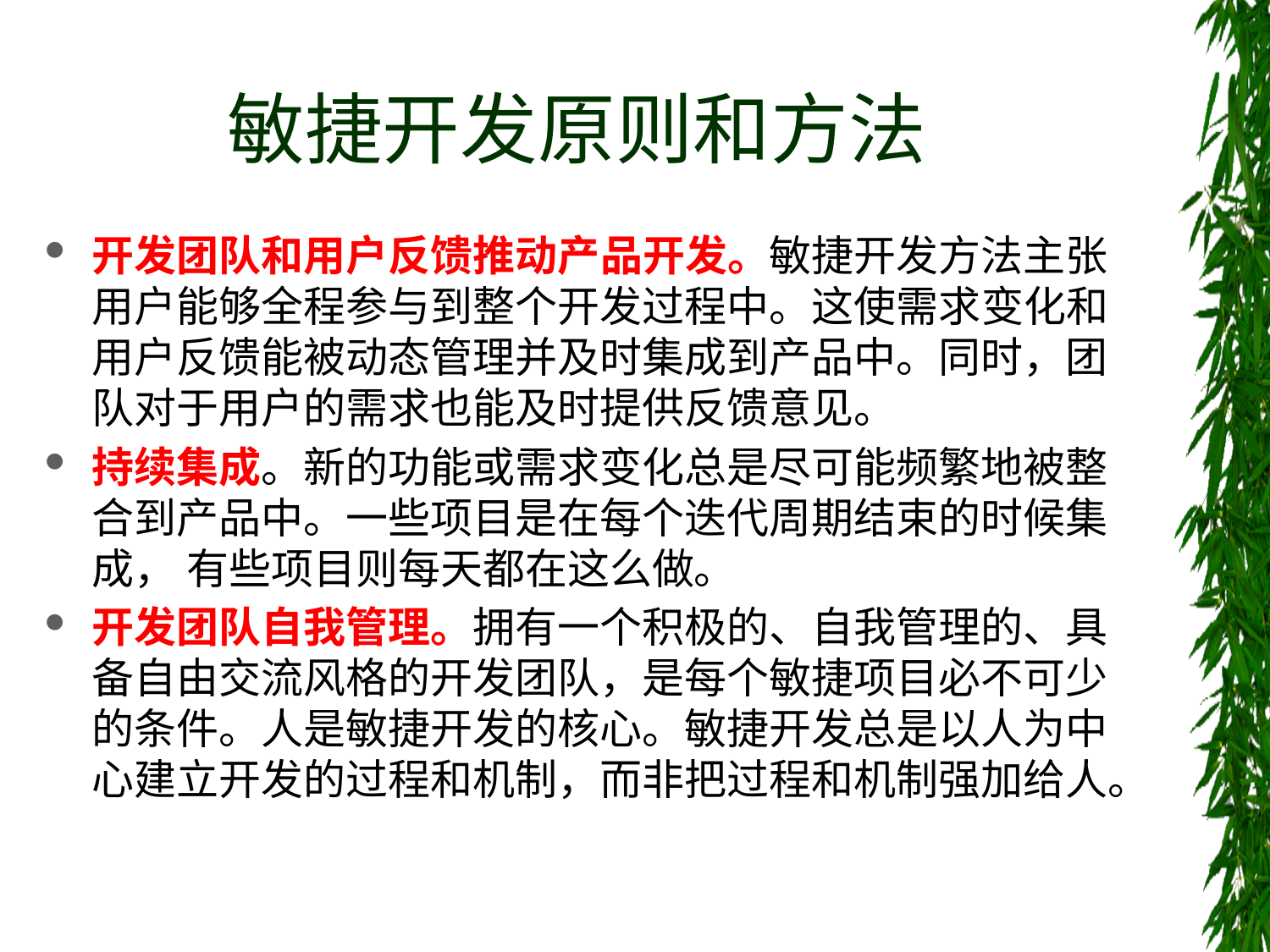

# 敏捷开发原则和方法
开发团队和用户反馈推动产品开发。敏捷开发方法主张用户能够全程参与到整个开发过程中。这使需求变化和用户反馈能被动态管理并及时集成到产品中。同时，团队对于用户的需求也能及时提供反馈意见。
持续集成。新的功能或需求变化总是尽可能频繁地被整合到产品中。一些项目是在每个迭代周期结束的时候集成， 有些项目则每天都在这么做。
开发团队自我管理。拥有一个积极的、自我管理的、具备自由交流风格的开发团队，是每个敏捷项目必不可少的条件。人是敏捷开发的核心。敏捷开发总是以人为中心建立开发的过程和机制，而非把过程和机制强加给人。